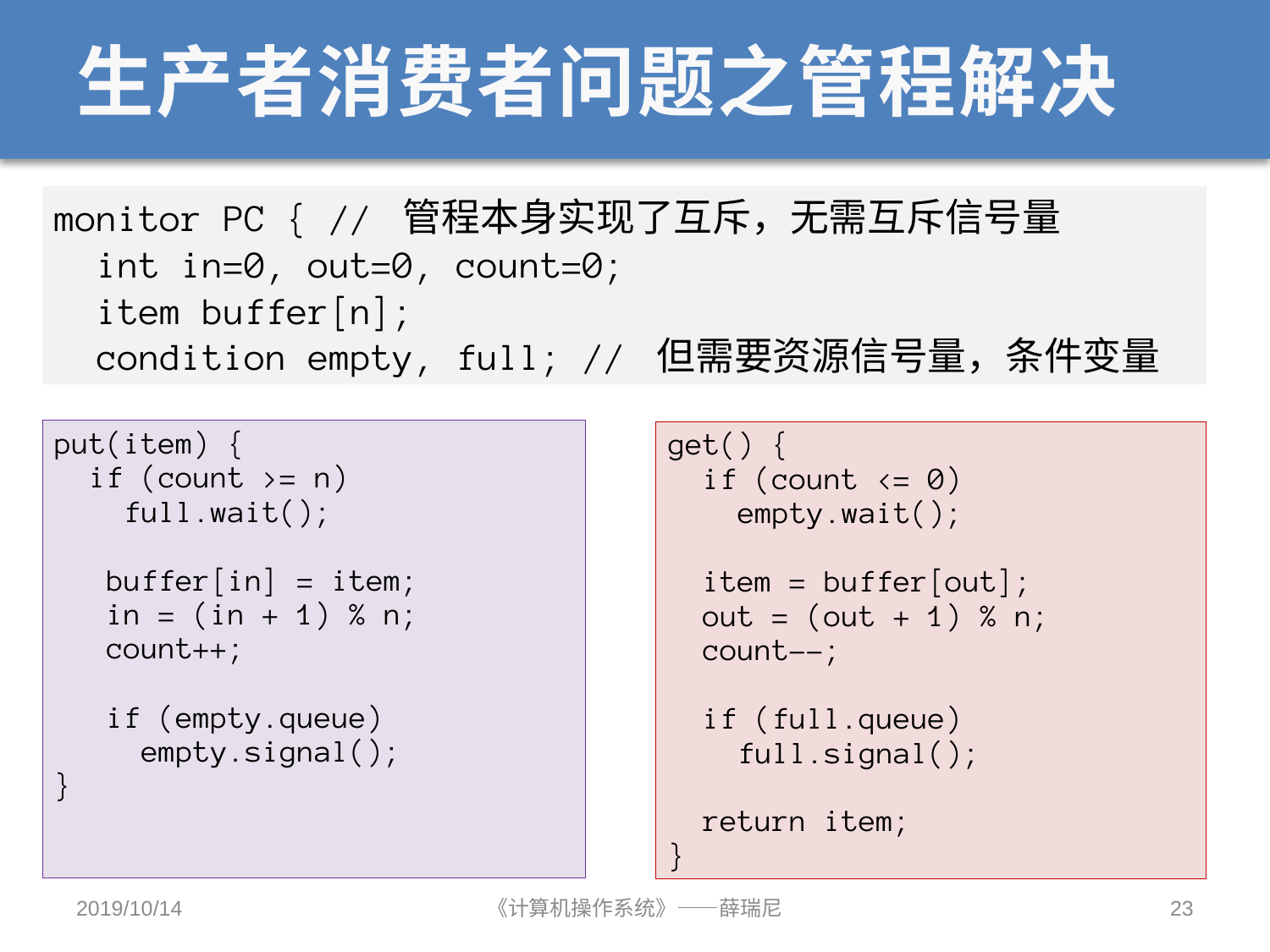

# 生产者消费者问题之管程解决
monitor PC { // 管程本身实现了互斥，无需互斥信号量
  int in=0, out=0, count=0;
  item buffer[n];
  condition empty, full; // 但需要资源信号量，条件变量
put(item) {
  if (count >= n)
    full.wait();

   buffer[in] = item;
   in = (in + 1) % n;
   count++;

   if (empty.queue)
     empty.signal();
}

get() {
  if (count <= 0)
    empty.wait();

  item = buffer[out];
  out = (out + 1) % n;
  count--;

  if (full.queue)
    full.signal();

  return item;
}
2019/10/14
《计算机操作系统》——薛瑞尼
23